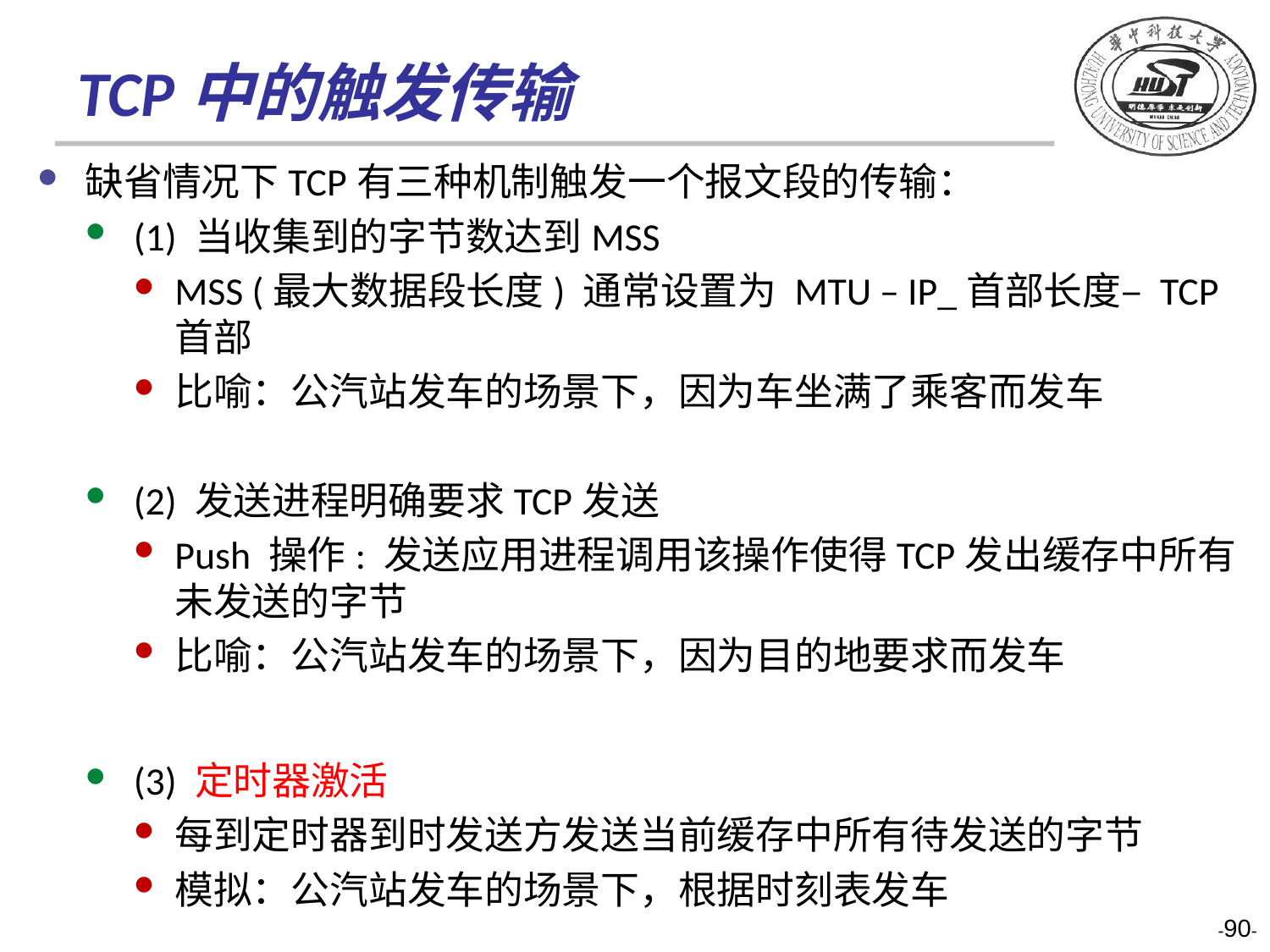

# TCP中的触发传输
缺省情况下TCP有三种机制触发一个报文段的传输：
(1) 当收集到的字节数达到MSS
MSS (最大数据段长度) 通常设置为 MTU – IP_首部长度– TCP首部
比喻：公汽站发车的场景下，因为车坐满了乘客而发车

(2) 发送进程明确要求TCP发送
Push 操作: 发送应用进程调用该操作使得TCP发出缓存中所有未发送的字节
比喻：公汽站发车的场景下，因为目的地要求而发车

(3) 定时器激活
每到定时器到时发送方发送当前缓存中所有待发送的字节
模拟：公汽站发车的场景下，根据时刻表发车
-90-